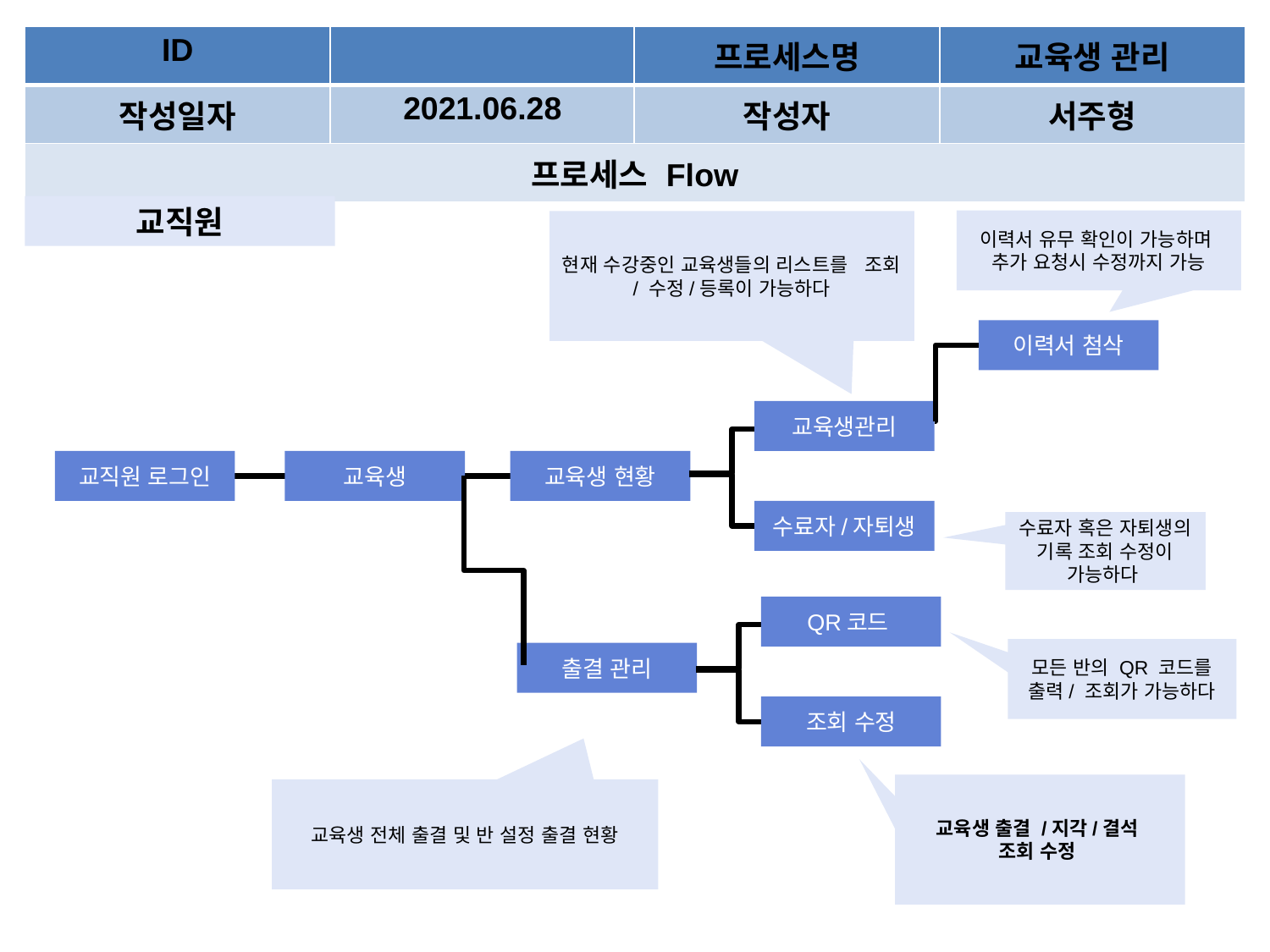

| ID |  |  | 프로세스명 | 교육생 관리 |
| --- | --- | --- | --- | --- |
| 작성일자 |  | 2021.06.28 | 작성자 | 서주형 |
| 프로세스 Flow |  |  |  |  |
교직원
이력서 유무 확인이 가능하며
추가 요청시 수정까지 가능
현재 수강중인 교육생들의 리스트를   조회/ 수정/등록이 가능하다
이력서 첨삭
교육생관리
교직원 로그인
교육생
교육생 현황
수료자/자퇴생
수료자 혹은 자퇴생의 기록 조회 수정이 가능하다
QR코드
모든 반의 QR 코드를 출력/ 조회가 가능하다
출결 관리
조회 수정
교육생 출결 /지각/결석
조회 수정
교육생 전체 출결 및 반 설정 출결 현황